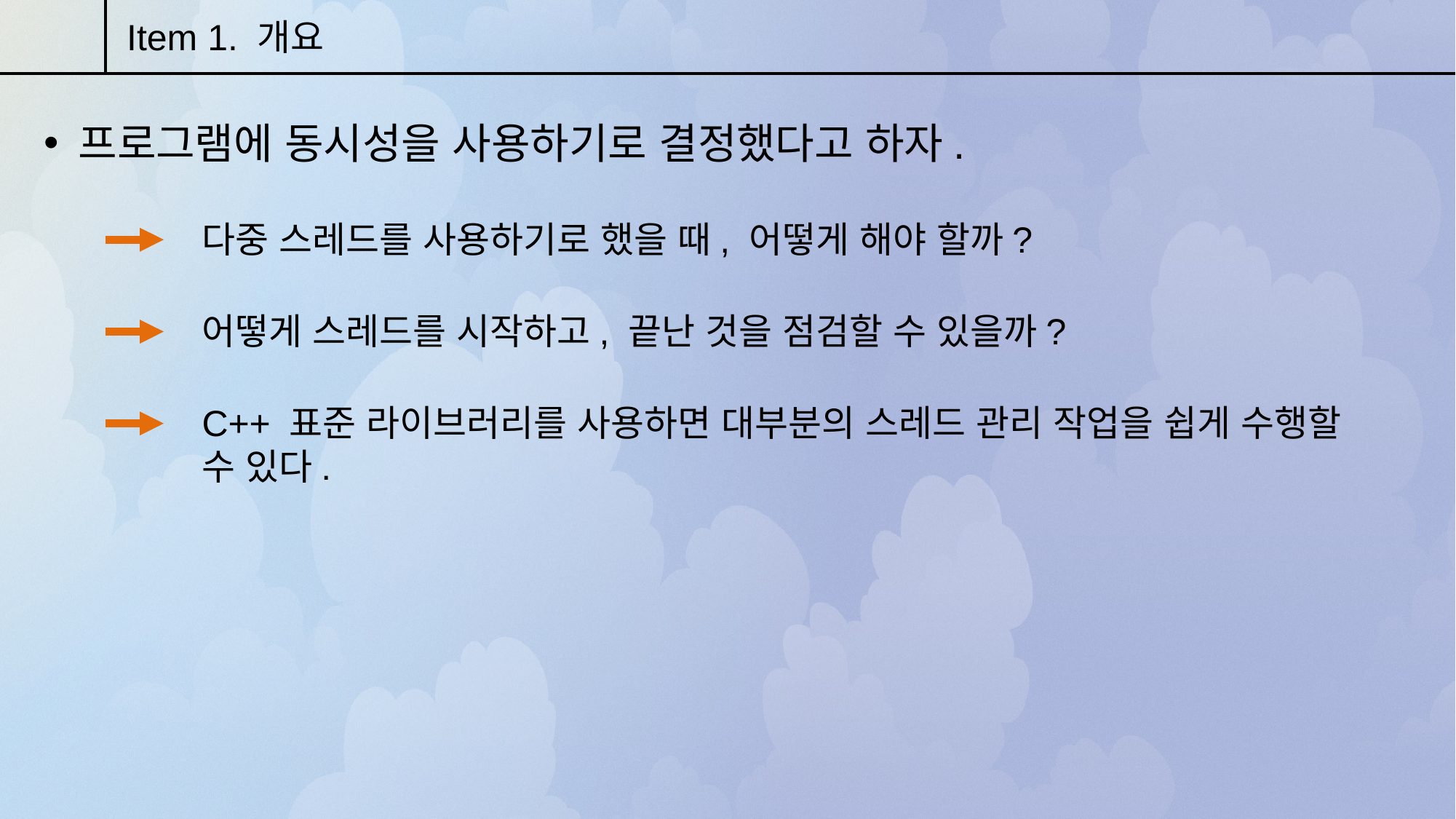

Item 1. 개요
프로그램에 동시성을 사용하기로 결정했다고 하자.
다중 스레드를 사용하기로 했을 때, 어떻게 해야 할까?
어떻게 스레드를 시작하고, 끝난 것을 점검할 수 있을까?
C++ 표준 라이브러리를 사용하면 대부분의 스레드 관리 작업을 쉽게 수행할 수 있다.